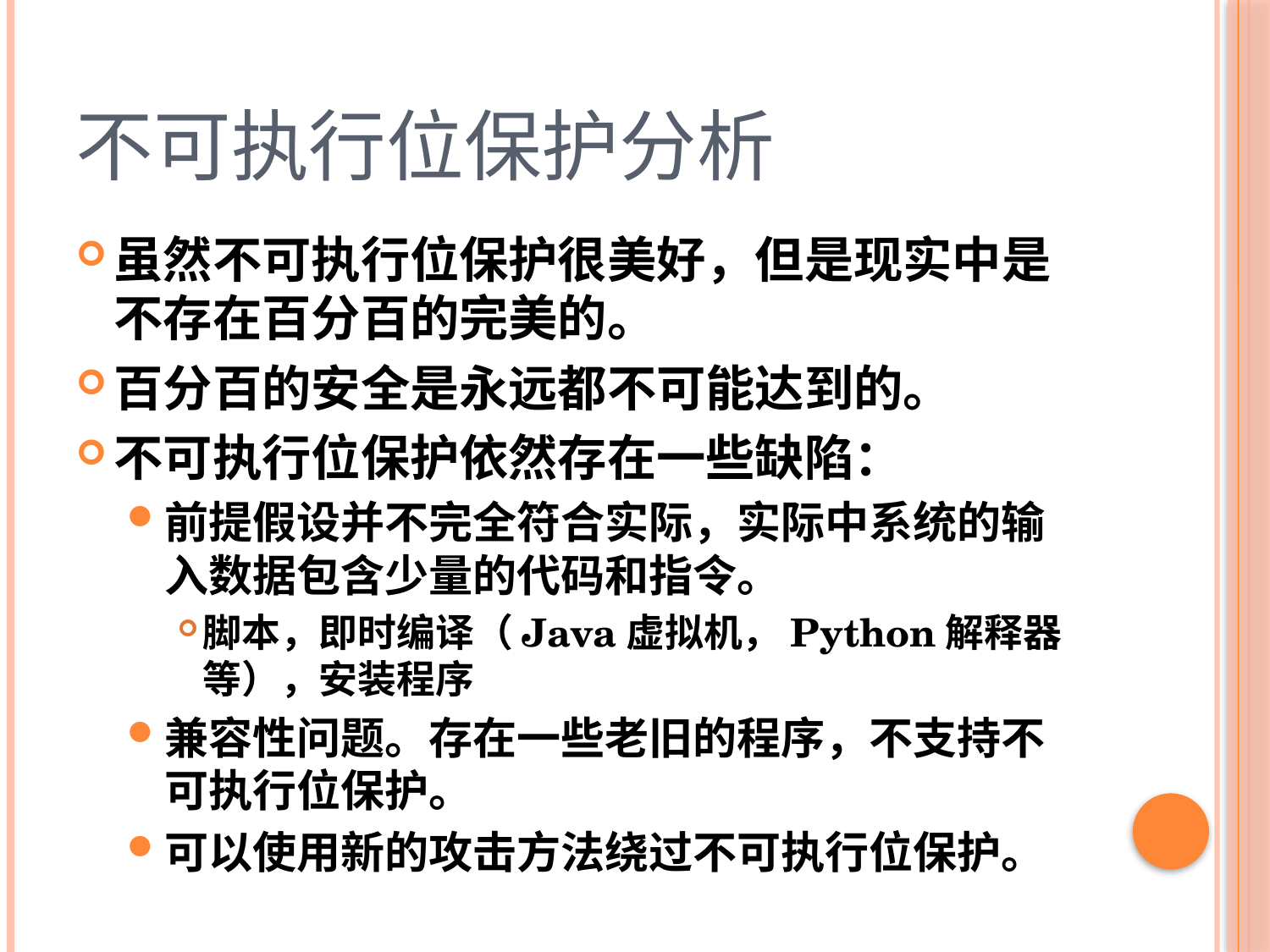

# 不可执行位保护分析
虽然不可执行位保护很美好，但是现实中是不存在百分百的完美的。
百分百的安全是永远都不可能达到的。
不可执行位保护依然存在一些缺陷：
前提假设并不完全符合实际，实际中系统的输入数据包含少量的代码和指令。
脚本，即时编译（Java虚拟机，Python解释器等），安装程序
兼容性问题。存在一些老旧的程序，不支持不可执行位保护。
可以使用新的攻击方法绕过不可执行位保护。